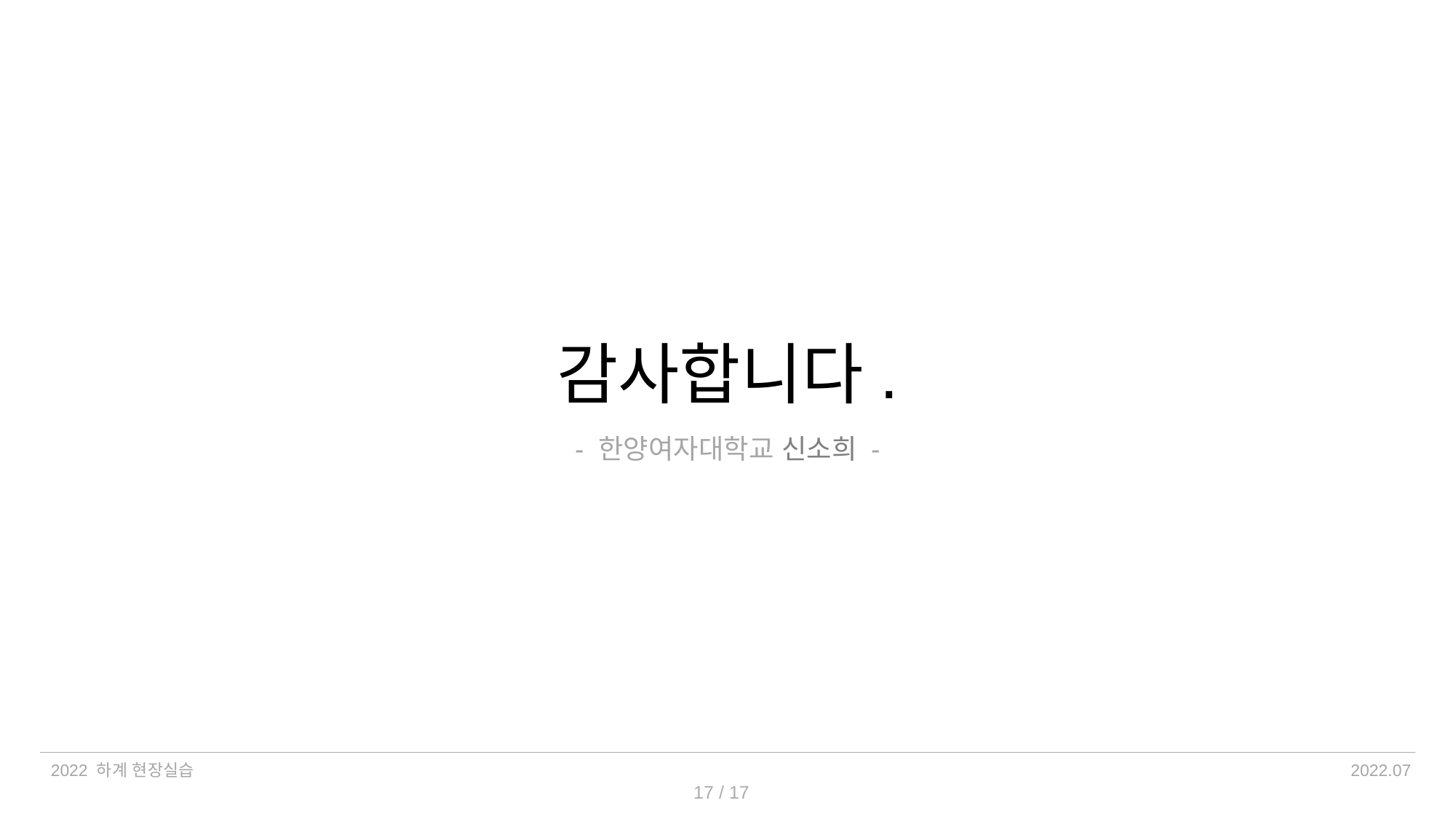

감사합니다.

- 한양여자대학교 신소희 -
2022 하계 현장실습
2022.07